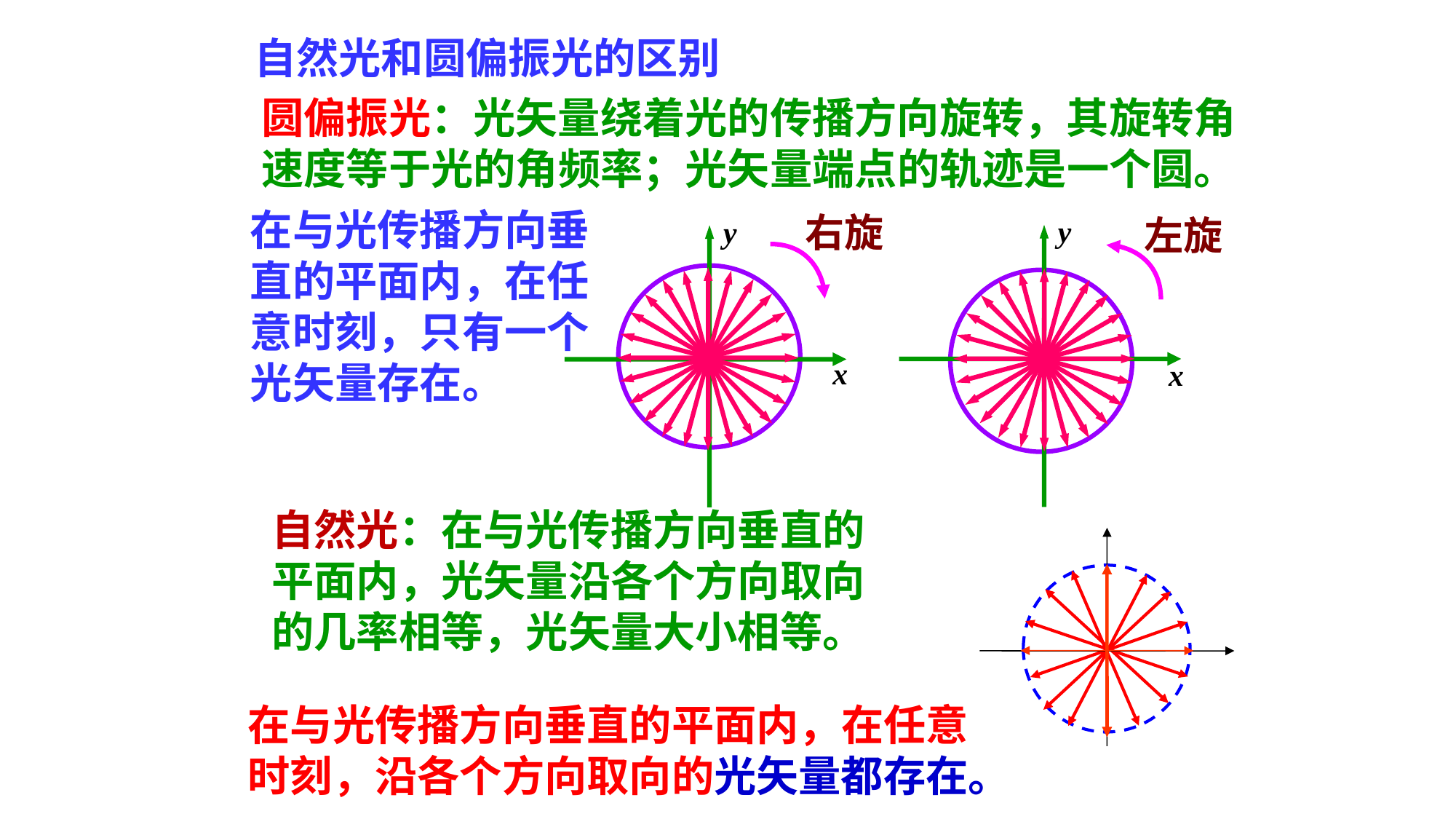

自然光和圆偏振光的区别
圆偏振光：光矢量绕着光的传播方向旋转，其旋转角速度等于光的角频率；光矢量端点的轨迹是一个圆。
在与光传播方向垂直的平面内，在任意时刻，只有一个光矢量存在。
右旋
左旋
 y

 y

x
x

自然光：在与光传播方向垂直的平面内，光矢量沿各个方向取向的几率相等，光矢量大小相等。

在与光传播方向垂直的平面内，在任意时刻，沿各个方向取向的光矢量都存在。